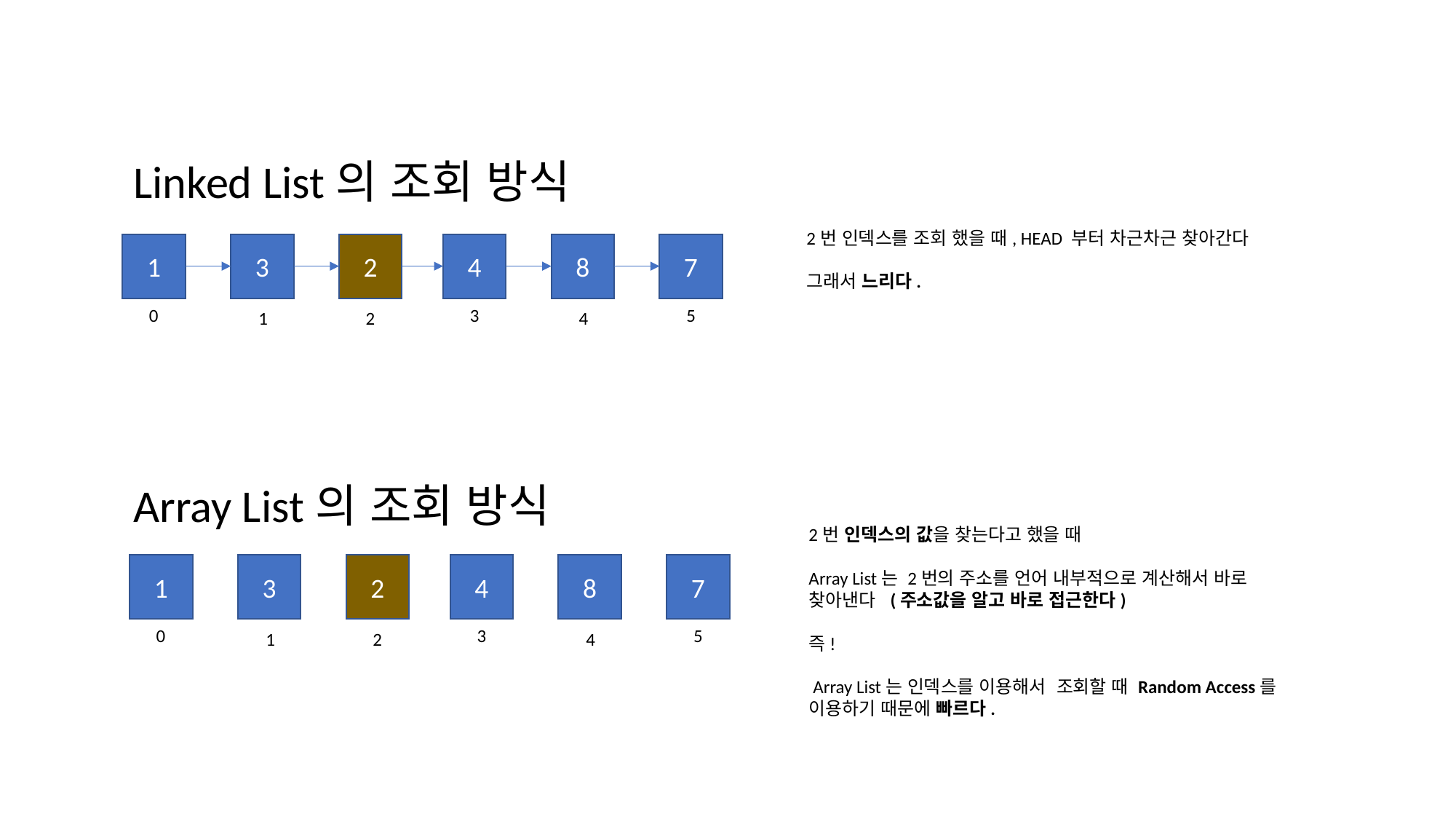

Linked List의 조회 방식
2번 인덱스를 조회 했을 때, HEAD 부터 차근차근 찾아간다

그래서 느리다.
1
3
2
4
8
7
0
3
5
1
4
2
Array List의 조회 방식
2번 인덱스의 값을 찾는다고 했을 때

Array List는 2번의 주소를 언어 내부적으로 계산해서 바로 찾아낸다  (주소값을 알고 바로 접근한다)

즉!

 Array List는 인덱스를 이용해서  조회할 때 Random Access를 이용하기 때문에 빠르다.
1
3
2
4
8
7
0
3
5
1
4
2